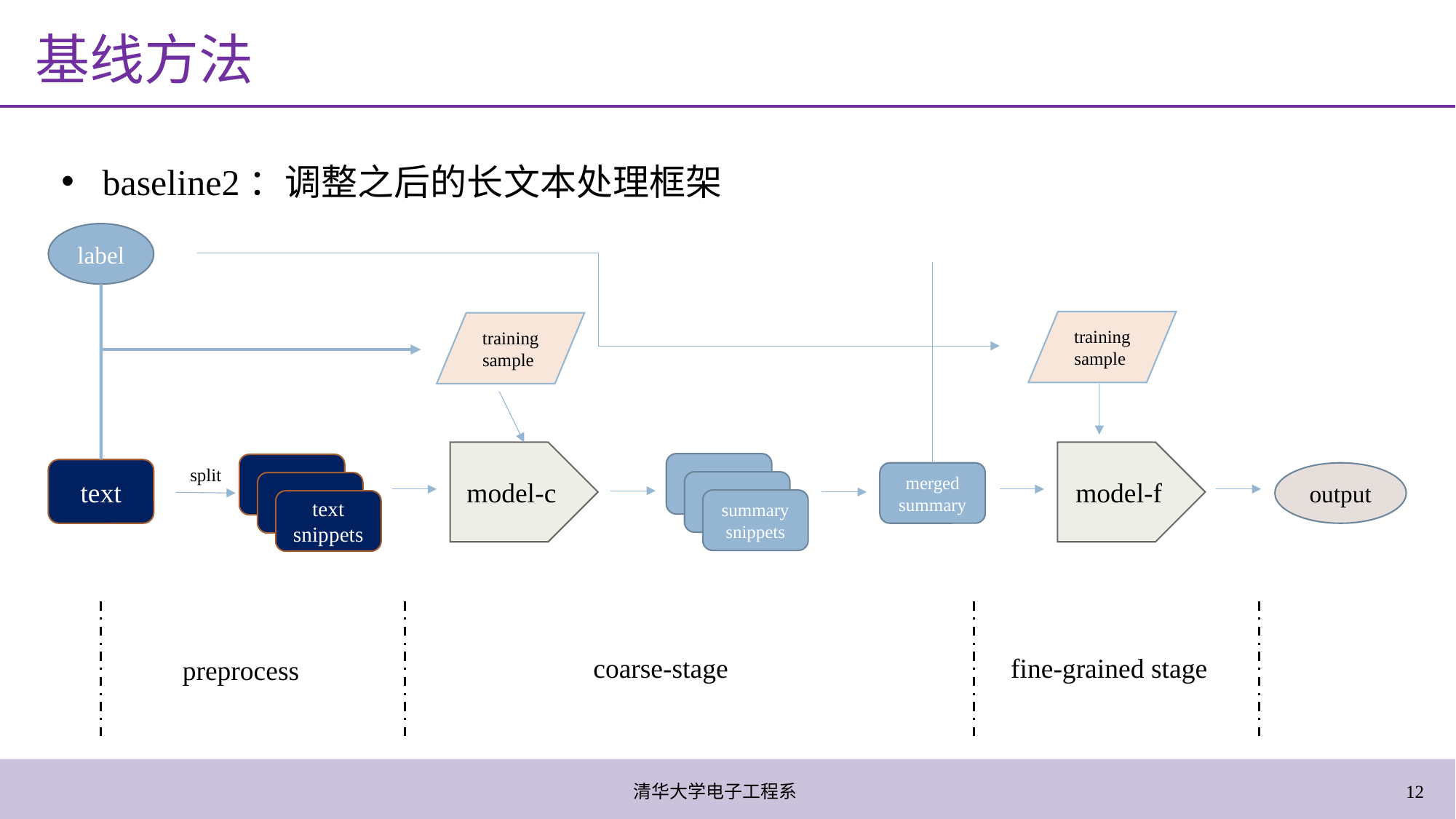

# 基线方法
baseline2：调整之后的长文本处理框架

label
training sample
training sample
model-c
model-f

split
text
merged
summary
output

summary snippets
text snippets
coarse-stage
fine-grained stage
preprocess
清华大学电子工程系
12